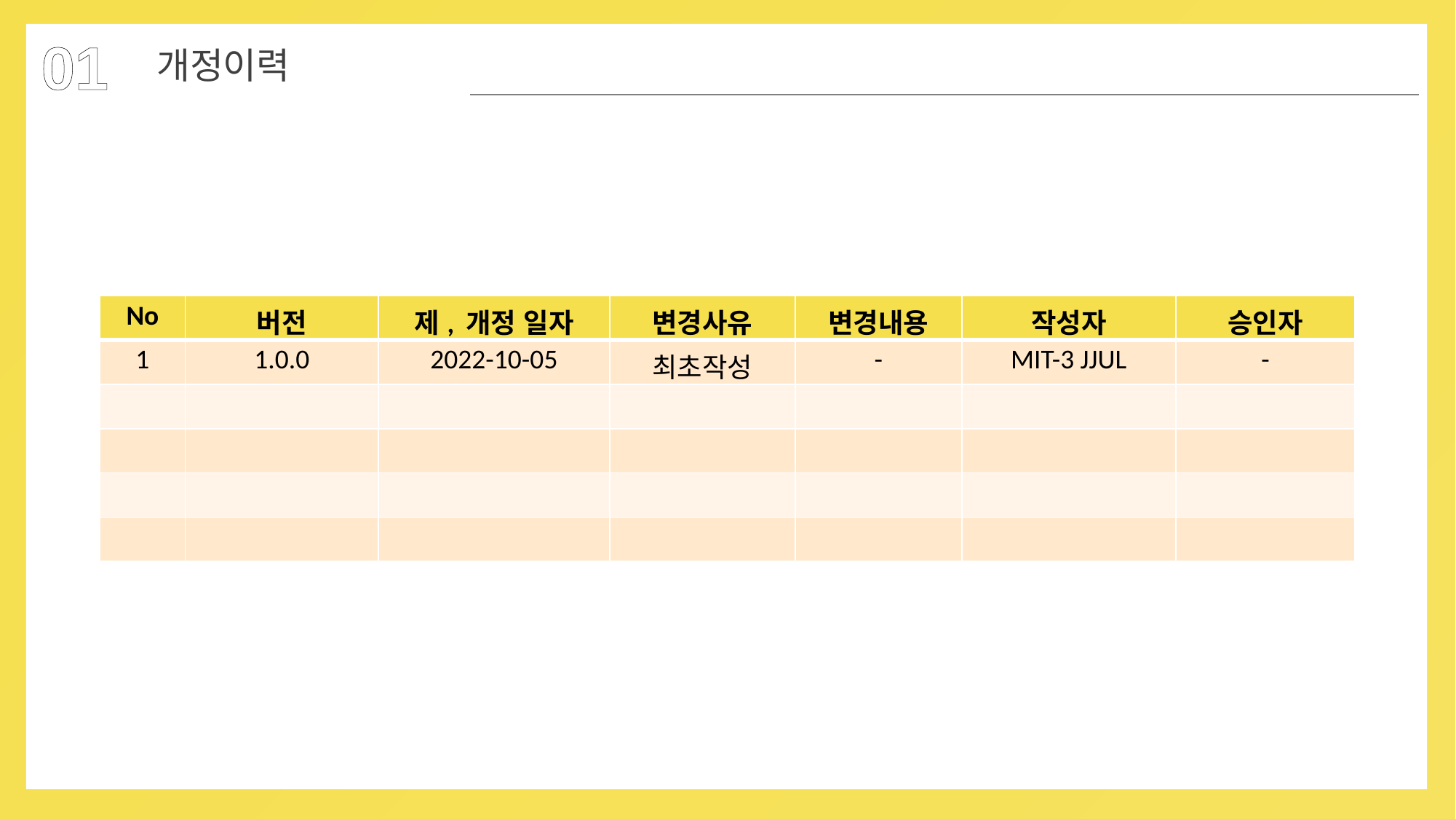

01

개정이력
| No | 버전 | 제, 개정 일자 | 변경사유 | 변경내용 | 작성자 | 승인자 |
| --- | --- | --- | --- | --- | --- | --- |
| 1 | 1.0.0 | 2022-10-05 | 최초작성 | - | MIT-3 JJUL | - |
|  |  |  |  |  |  |  |
|  |  |  |  |  |  |  |
|  |  |  |  |  |  |  |
|  |  |  |  |  |  |  |